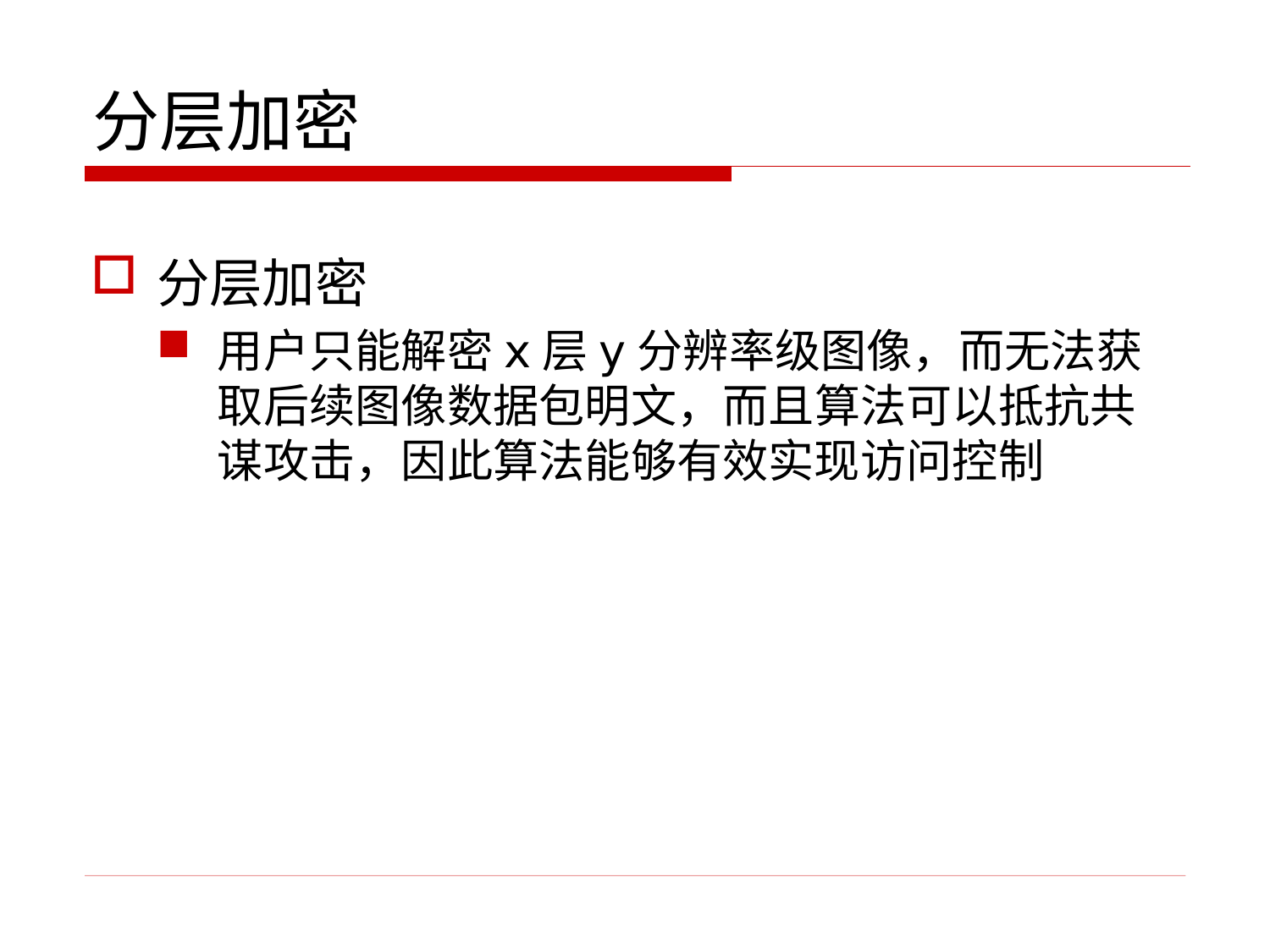

# 分层加密
分层加密
用户只能解密x层y分辨率级图像，而无法获取后续图像数据包明文，而且算法可以抵抗共谋攻击，因此算法能够有效实现访问控制